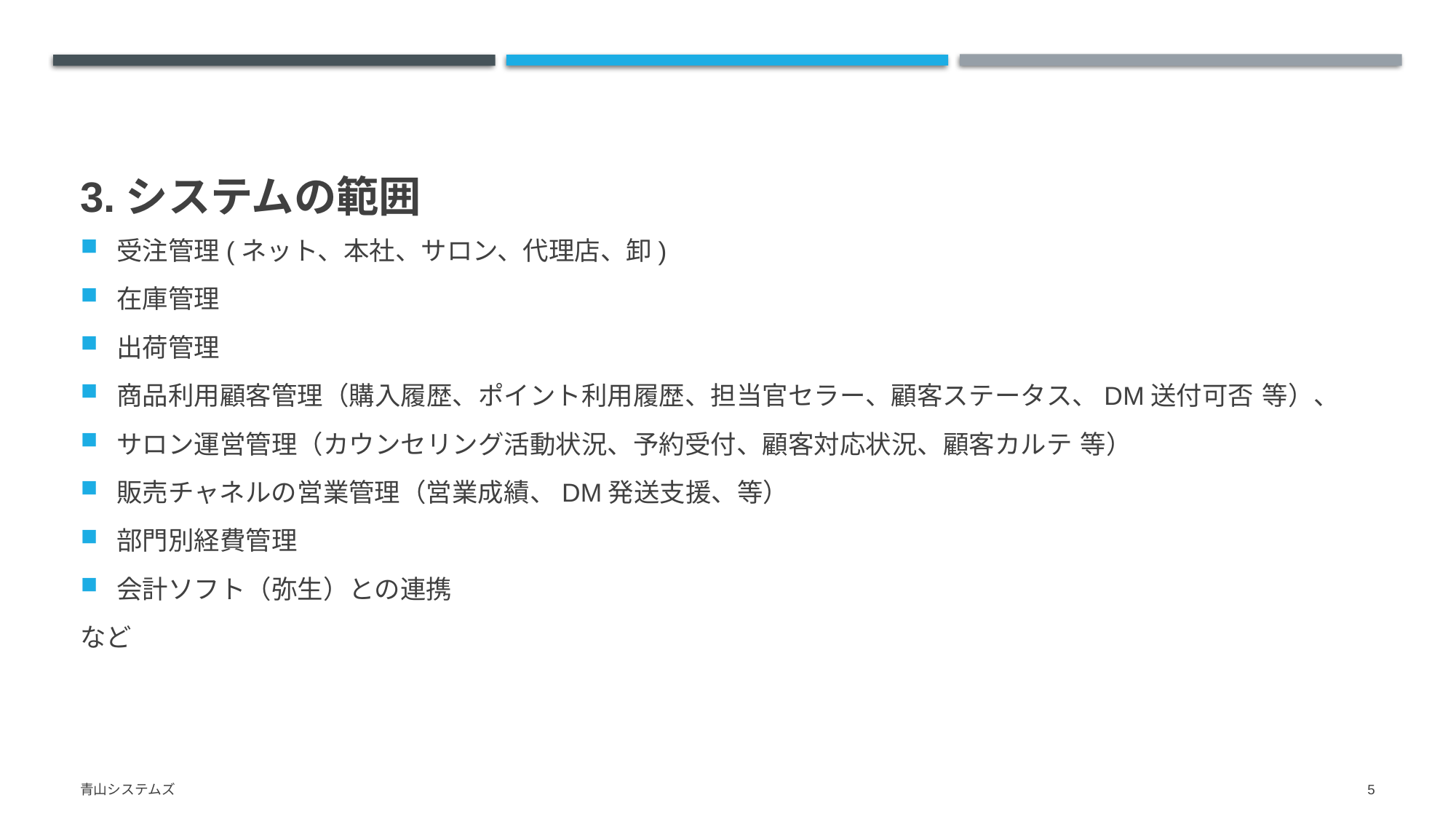

3.システムの範囲
受注管理(ネット、本社、サロン、代理店、卸)
在庫管理
出荷管理
商品利用顧客管理（購入履歴、ポイント利用履歴、担当官セラー、顧客ステータス、DM送付可否 等）、
サロン運営管理（カウンセリング活動状況、予約受付、顧客対応状況、顧客カルテ 等）
販売チャネルの営業管理（営業成績、DM発送支援、等）
部門別経費管理
会計ソフト（弥生）との連携
など
青山システムズ
5